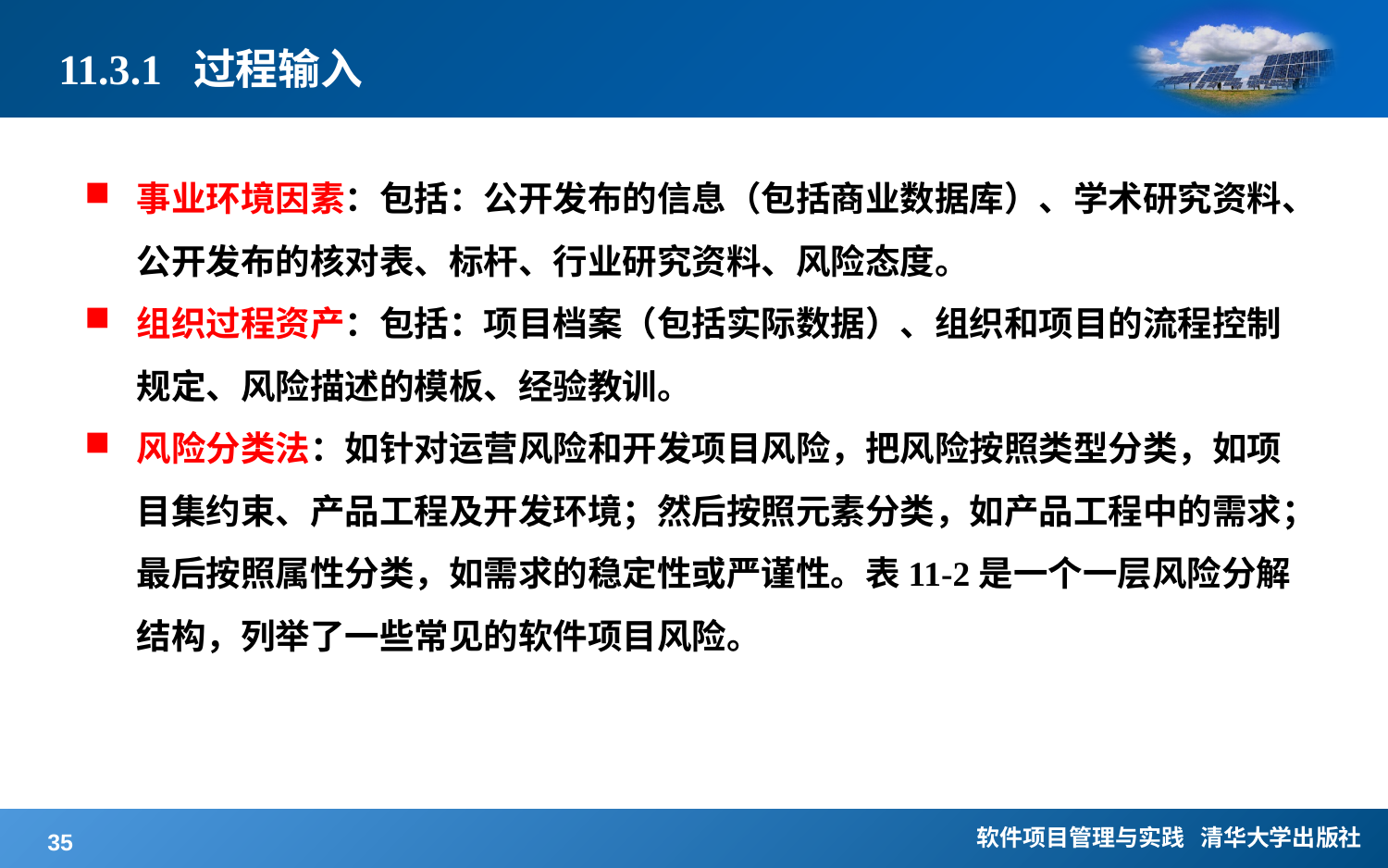

# 11.3.1  过程输入
事业环境因素：包括：公开发布的信息（包括商业数据库）、学术研究资料、公开发布的核对表、标杆、行业研究资料、风险态度。
组织过程资产：包括：项目档案（包括实际数据）、组织和项目的流程控制规定、风险描述的模板、经验教训。
风险分类法：如针对运营风险和开发项目风险，把风险按照类型分类，如项目集约束、产品工程及开发环境；然后按照元素分类，如产品工程中的需求；最后按照属性分类，如需求的稳定性或严谨性。表11-2是一个一层风险分解结构，列举了一些常见的软件项目风险。